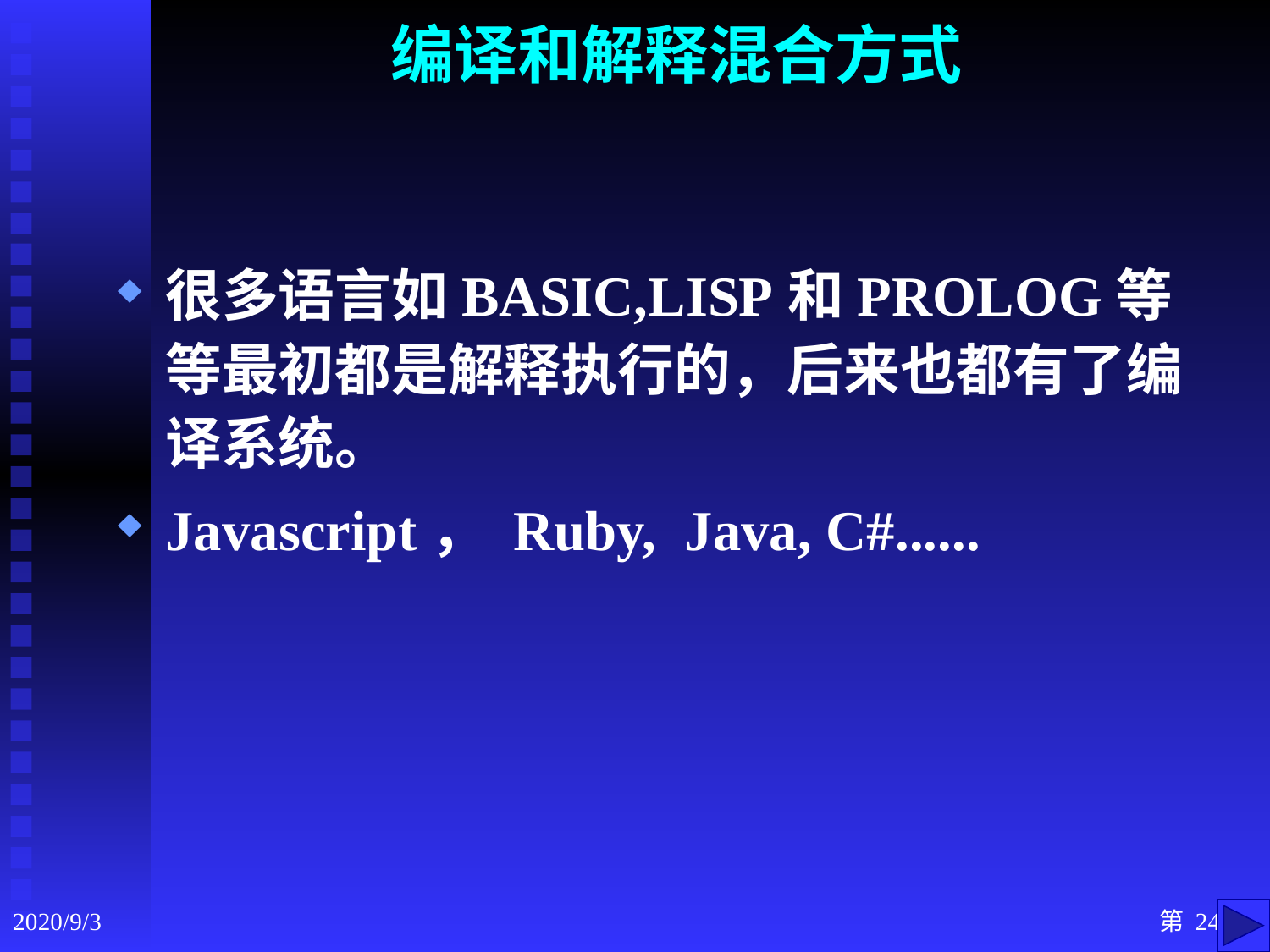

# 编译和解释混合方式
很多语言如BASIC,LISP和PROLOG等等最初都是解释执行的，后来也都有了编译系统。
Javascript， Ruby,  Java, C#......
2020/9/3
第 24 页